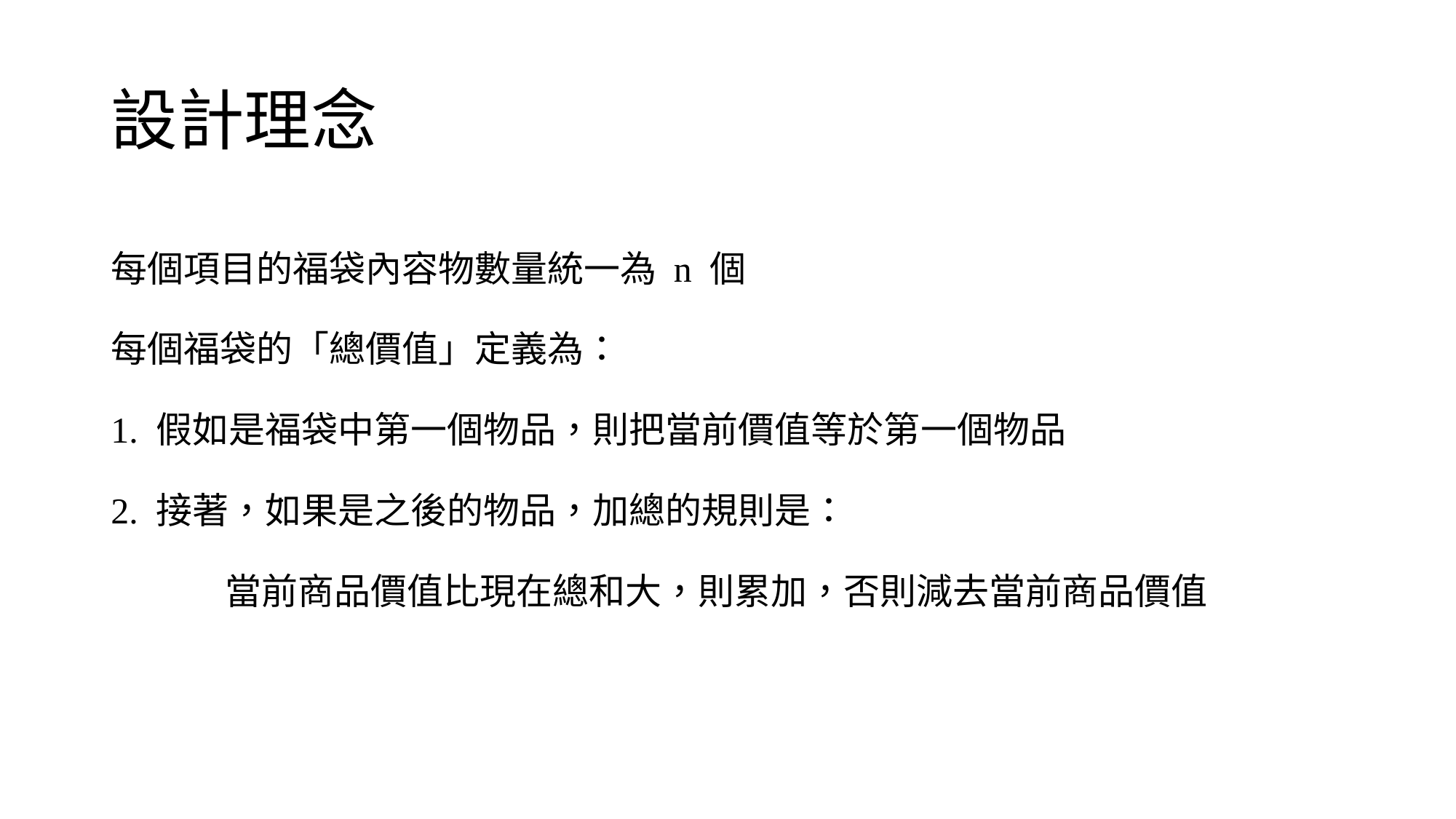

# 設計理念
每個項目的福袋內容物數量統一為 n 個
每個福袋的「總價值」定義為：
1. 假如是福袋中第一個物品，則把當前價值等於第一個物品
2. 接著，如果是之後的物品，加總的規則是：
    　　當前商品價值比現在總和大，則累加，否則減去當前商品價值